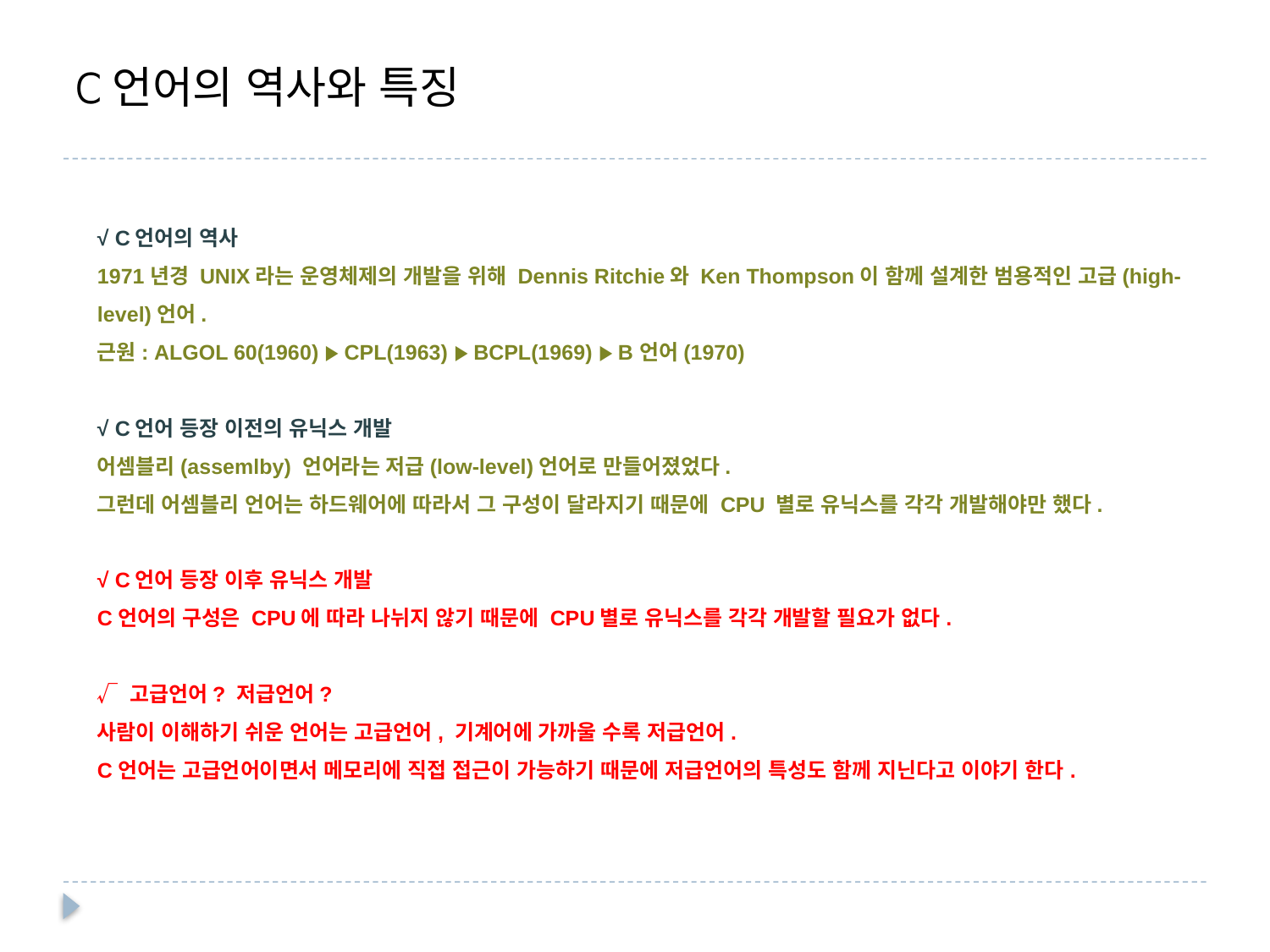

윤성우의
열혈
C 프로그래밍
# C언어의 역사와 특징
√ C언어의 역사
1971년경 UNIX라는 운영체제의 개발을 위해 Dennis Ritchie와 Ken Thompson이 함께 설계한 범용적인 고급(high-level)언어.
근원: ALGOL 60(1960) ▶ CPL(1963) ▶ BCPL(1969) ▶ B언어(1970)

√ C언어 등장 이전의 유닉스 개발
어셈블리(assemlby) 언어라는 저급(low-level)언어로 만들어졌었다.
그런데 어셈블리 언어는 하드웨어에 따라서 그 구성이 달라지기 때문에 CPU 별로 유닉스를 각각 개발해야만 했다.

√ C언어 등장 이후 유닉스 개발
C언어의 구성은 CPU에 따라 나뉘지 않기 때문에 CPU별로 유닉스를 각각 개발할 필요가 없다.

√ 고급언어? 저급언어?
사람이 이해하기 쉬운 언어는 고급언어, 기계어에 가까울 수록 저급언어.
C언어는 고급언어이면서 메모리에 직접 접근이 가능하기 때문에 저급언어의 특성도 함께 지닌다고 이야기 한다.